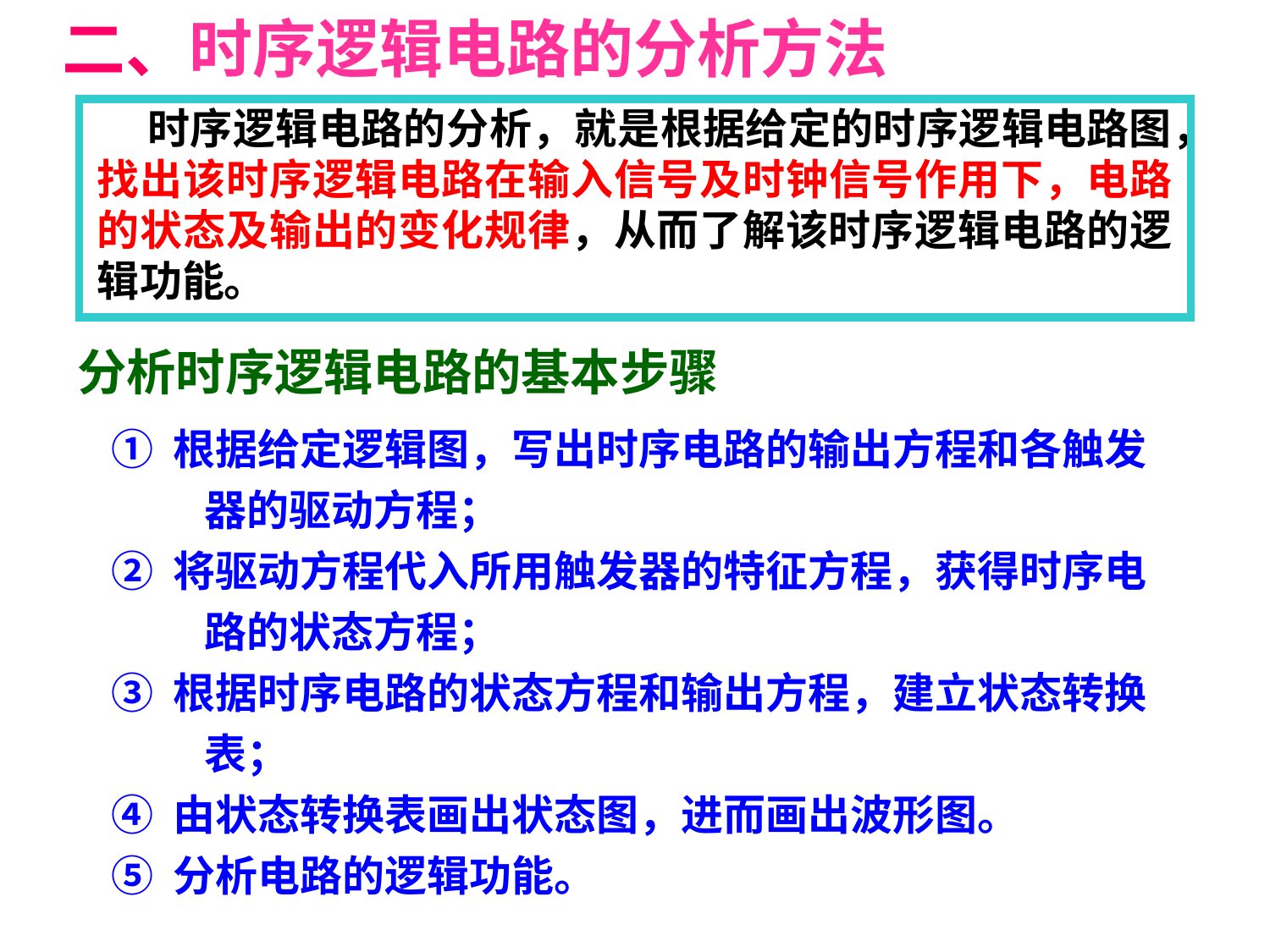

二、时序逻辑电路的分析方法
    时序逻辑电路的分析，就是根据给定的时序逻辑电路图，找出该时序逻辑电路在输入信号及时钟信号作用下，电路的状态及输出的变化规律，从而了解该时序逻辑电路的逻辑功能。

分析时序逻辑电路的基本步骤
  ① 根据给定逻辑图，写出时序电路的输出方程和各触发器的驱动方程；
  ② 将驱动方程代入所用触发器的特征方程，获得时序电路的状态方程；
  ③ 根据时序电路的状态方程和输出方程，建立状态转换表；
  ④ 由状态转换表画出状态图，进而画出波形图。
  ⑤ 分析电路的逻辑功能。